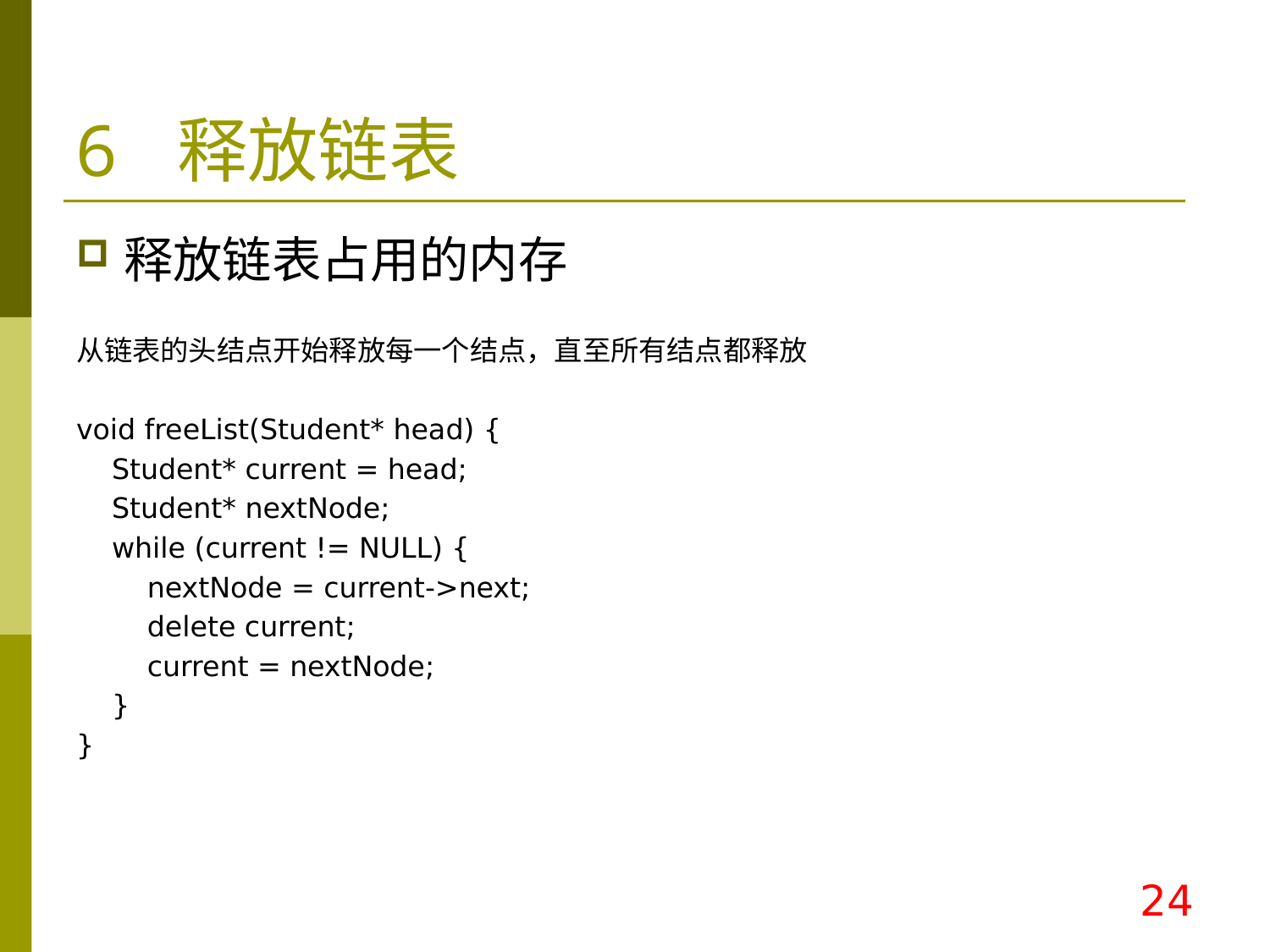

6 释放链表
释放链表占用的内存

从链表的头结点开始释放每一个结点，直至所有结点都释放

void freeList(Student* head) {
    Student* current = head;
    Student* nextNode;
    while (current != NULL) {
        nextNode = current->next;
        delete current;
        current = nextNode;
    }
}
24